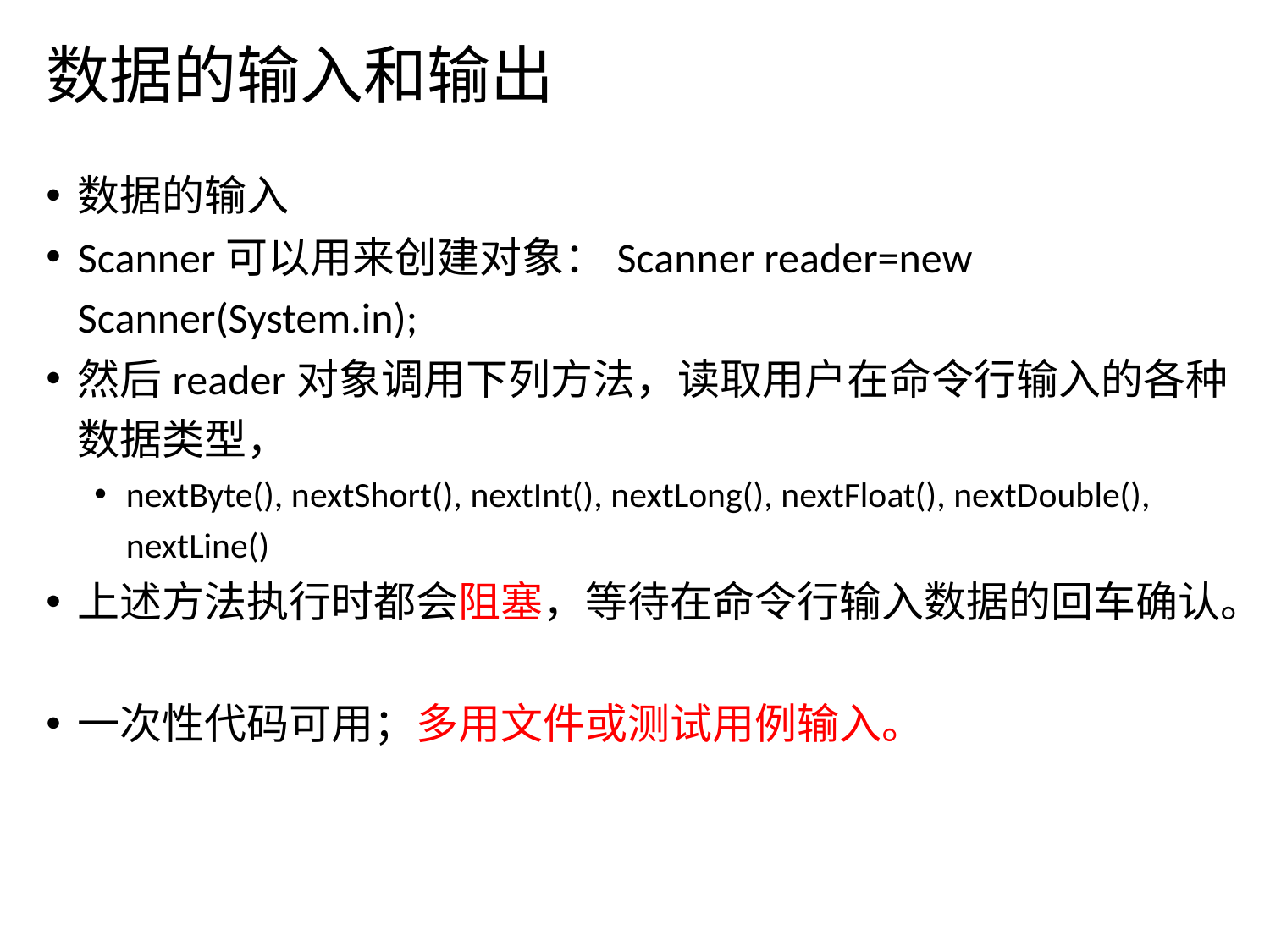

# 数据的输入和输出
数据的输入
Scanner可以用来创建对象：Scanner reader=new Scanner(System.in);
然后reader对象调用下列方法，读取用户在命令行输入的各种数据类型，
nextByte(), nextShort(), nextInt(), nextLong(), nextFloat(), nextDouble(), nextLine()
上述方法执行时都会阻塞，等待在命令行输入数据的回车确认。

一次性代码可用；多用文件或测试用例输入。